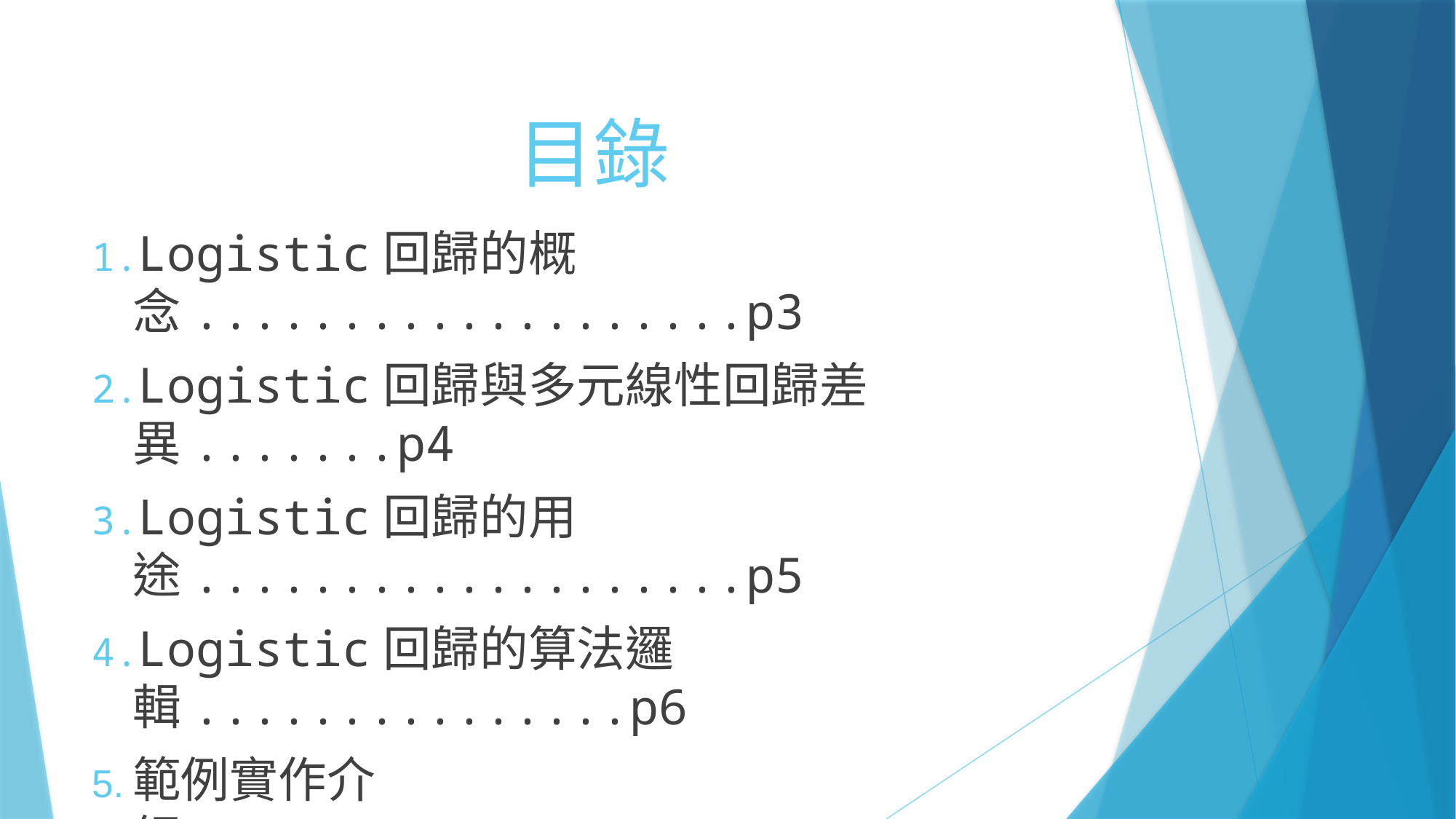

# 目錄
Logistic回歸的概念...................p3
Logistic回歸與多元線性回歸差異.......p4
Logistic回歸的用途...................p5
Logistic回歸的算法邏輯...............p6
範例實作介紹.........................p7
參考資料.............................p8